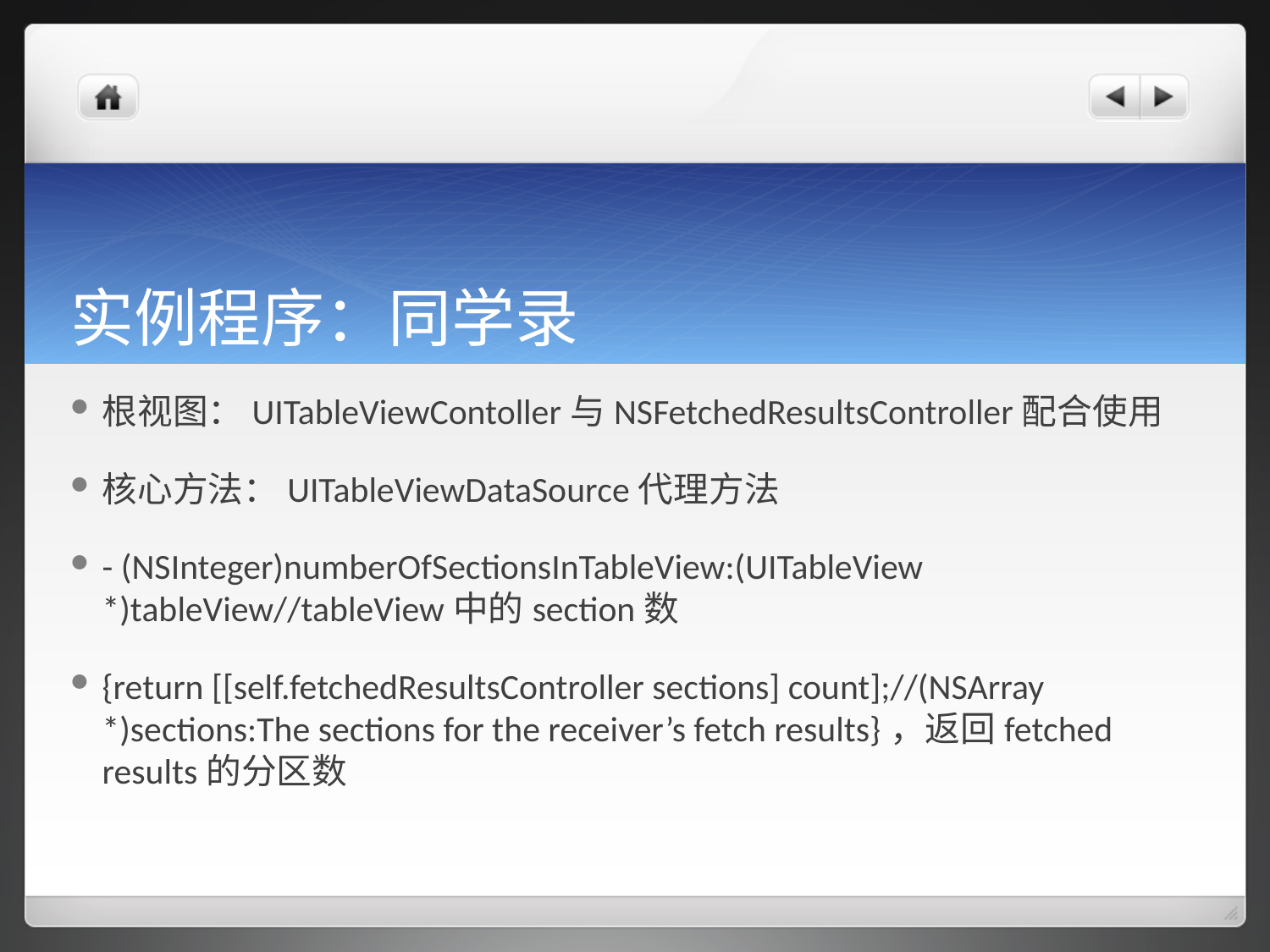

# 实例程序：同学录
根视图：UITableViewContoller与NSFetchedResultsController配合使用
核心方法：UITableViewDataSource代理方法
- (NSInteger)numberOfSectionsInTableView:(UITableView *)tableView//tableView中的section数
{return [[self.fetchedResultsController sections] count];//(NSArray *)sections:The sections for the receiver’s fetch results}，返回fetched results的分区数